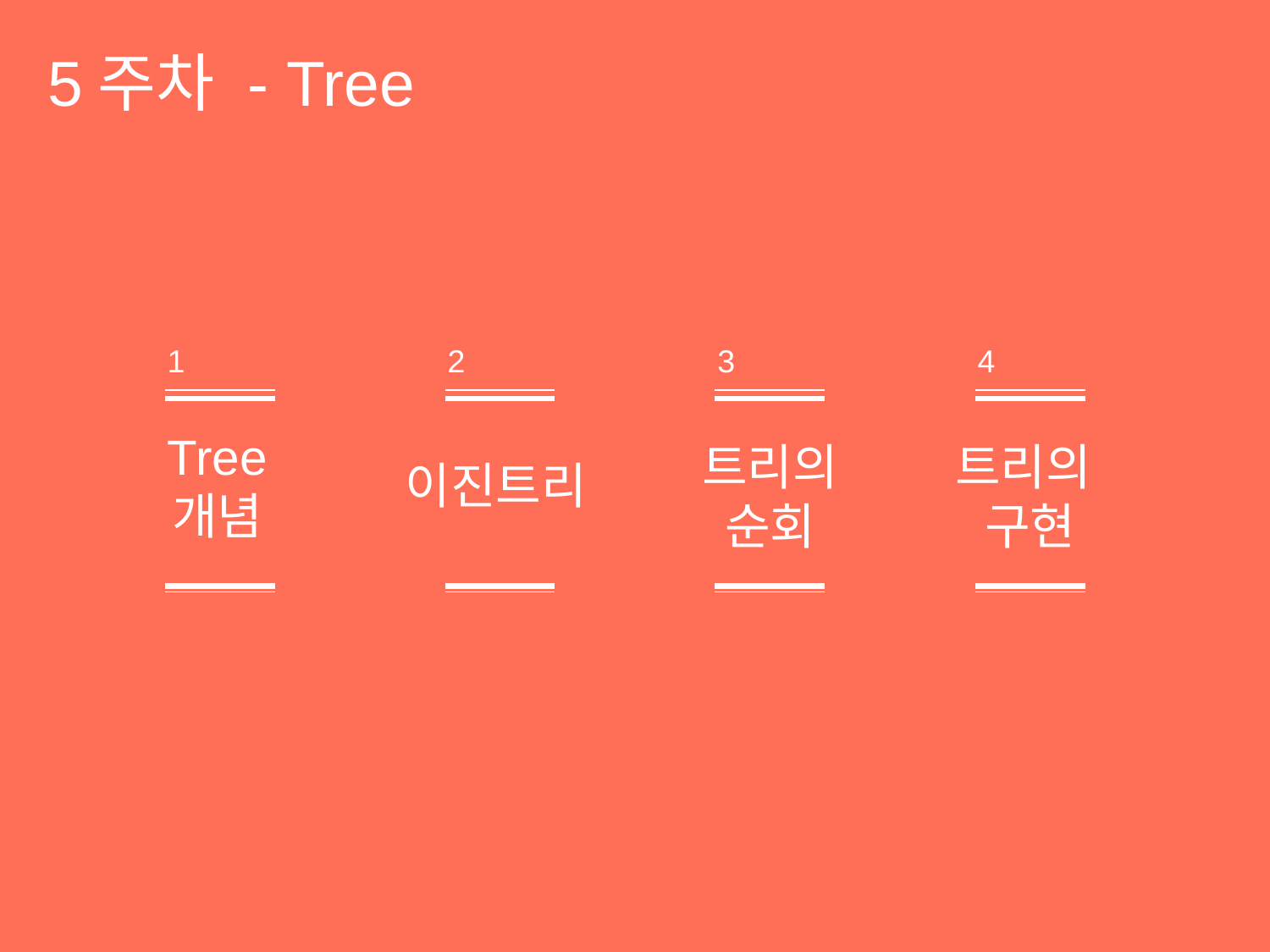

5주차 - Tree
1
2
3
4
Tree
개념
트리의
구현
트리의 순회
이진트리